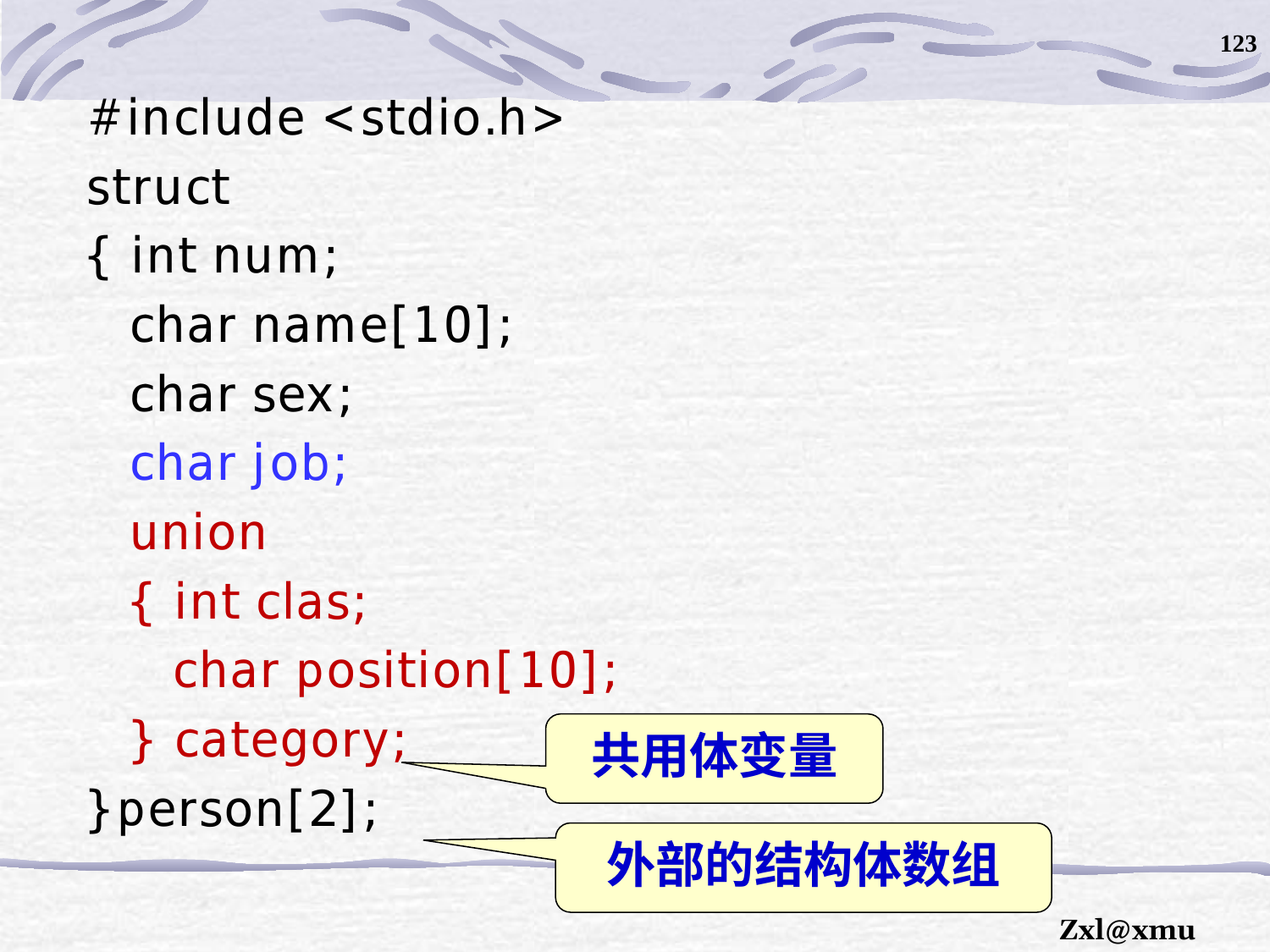

123
#include <stdio.h>
struct
{ int num;
   char name[10];
   char sex;
   char job;
   union
   { int clas;
      char position[10];
   } category;
}person[2];
共用体变量
外部的结构体数组